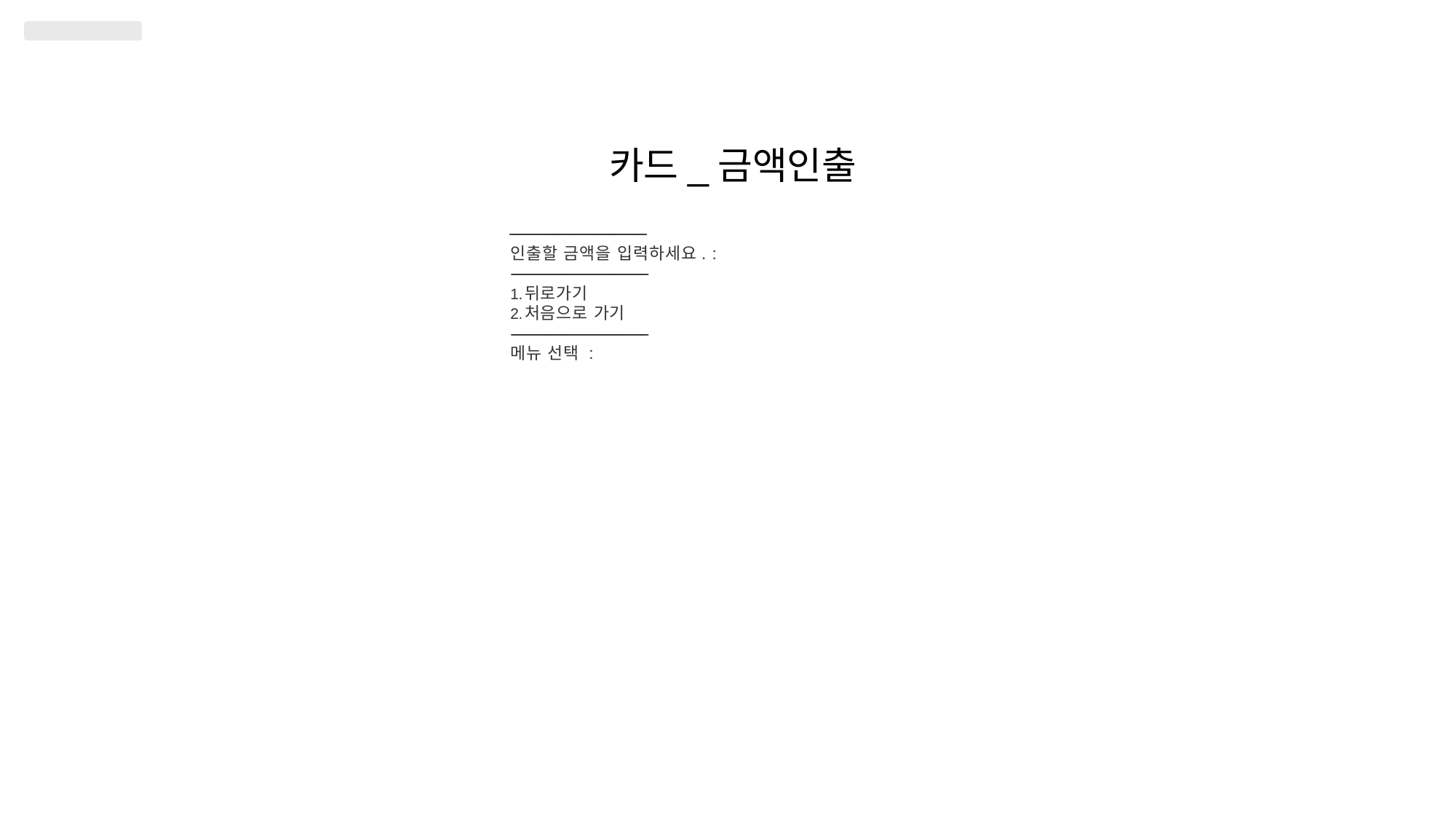

# 카드_금액인출
---------------------------------------------------------------
인출할 금액을 입력하세요. :
---------------------------------------------------------------
뒤로가기
처음으로 가기
---------------------------------------------------------------
메뉴 선택 :